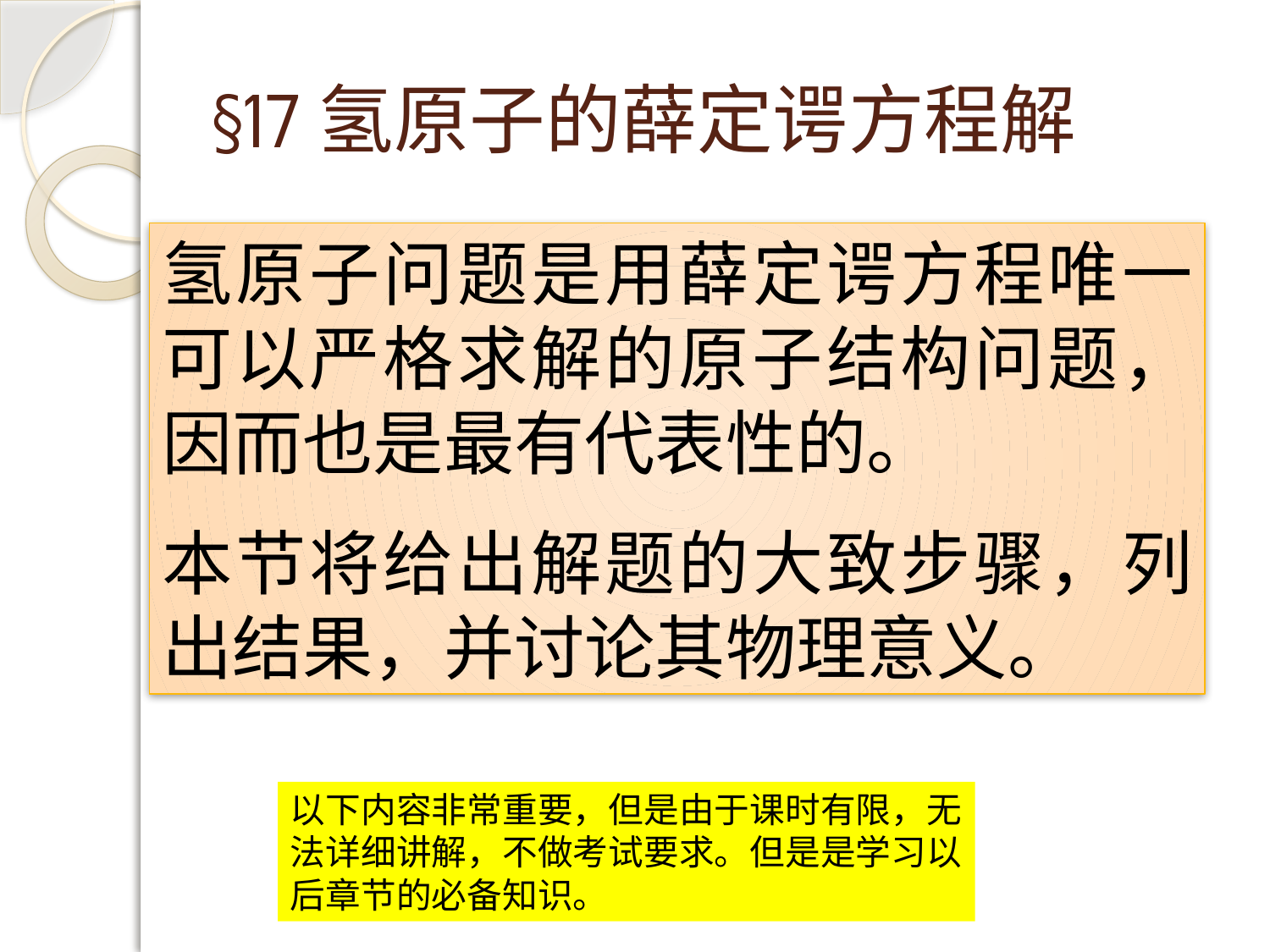

# §17氢原子的薛定谔方程解
氢原子问题是用薛定谔方程唯一可以严格求解的原子结构问题，因而也是最有代表性的。
本节将给出解题的大致步骤，列出结果，并讨论其物理意义。
以下内容非常重要，但是由于课时有限，无法详细讲解，不做考试要求。但是是学习以后章节的必备知识。